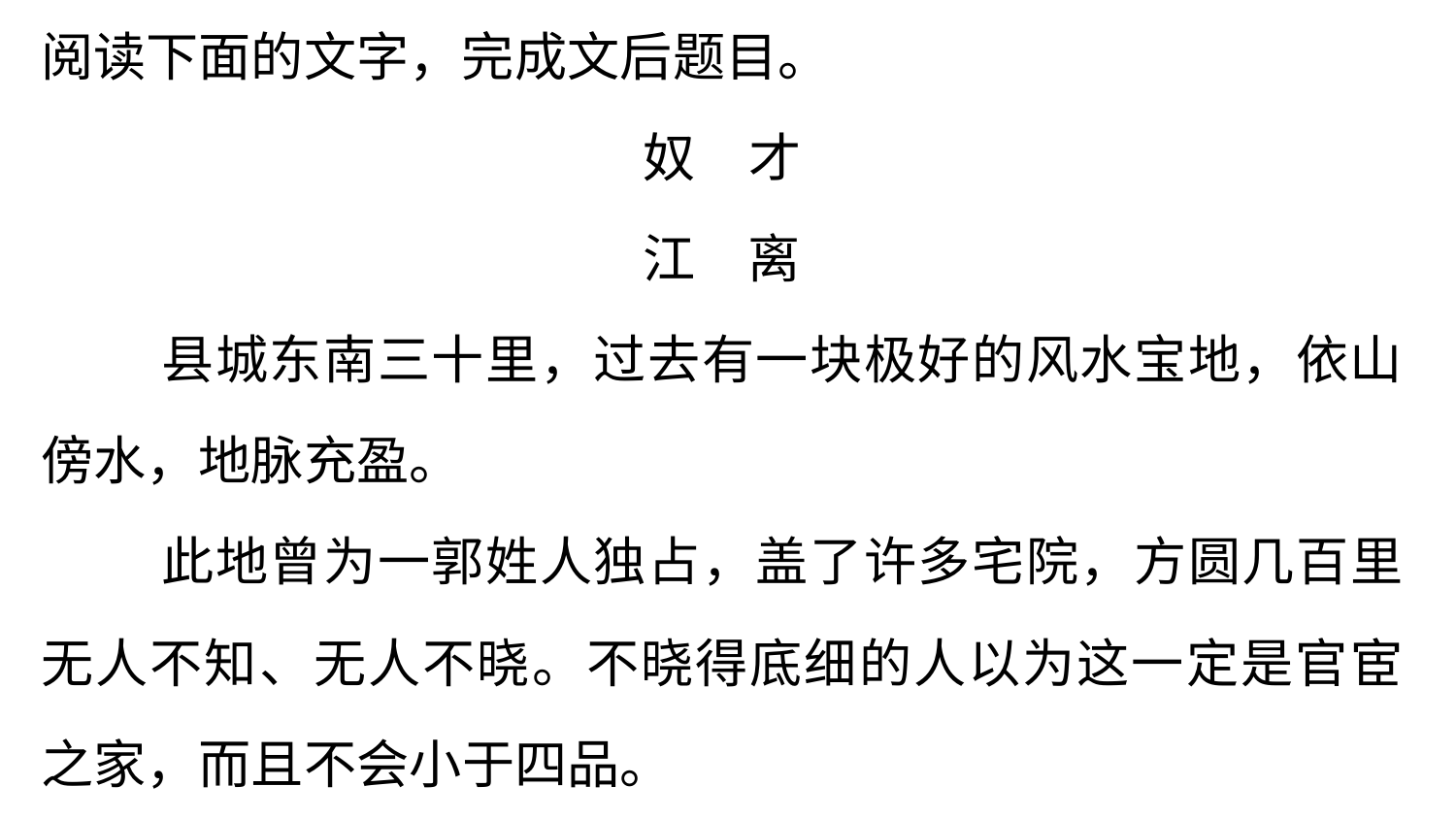

阅读下面的文字，完成文后题目。
奴　才
江　离
        县城东南三十里，过去有一块极好的风水宝地，依山傍水，地脉充盈。
        此地曾为一郭姓人独占，盖了许多宅院，方圆几百里无人不知、无人不晓。不晓得底细的人以为这一定是官宦之家，而且不会小于四品。